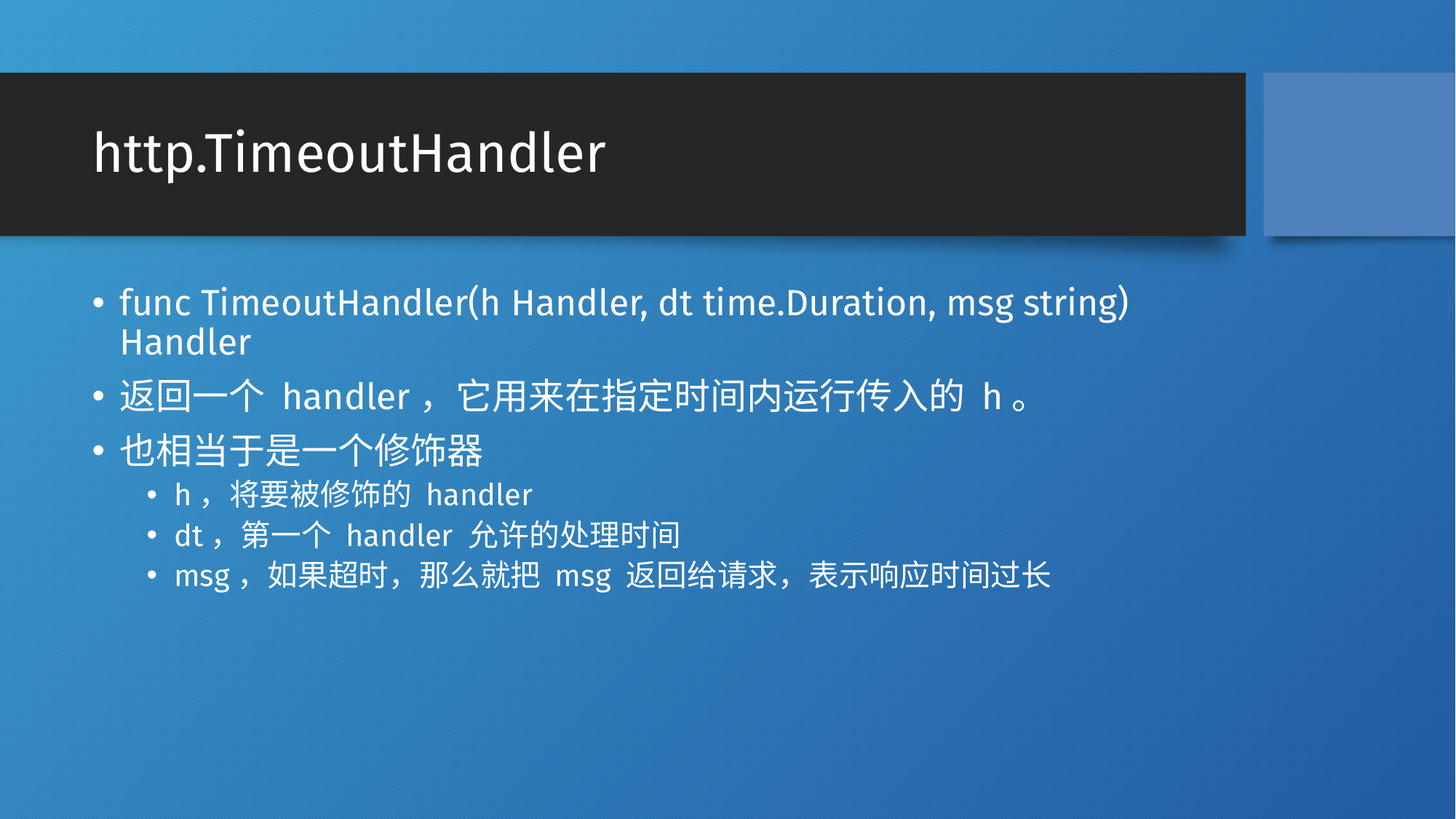

# http.TimeoutHandler
func TimeoutHandler(h Handler, dt time.Duration, msg string) Handler
返回一个 handler，它用来在指定时间内运行传入的 h。
也相当于是一个修饰器
h，将要被修饰的 handler
dt，第一个 handler 允许的处理时间
msg，如果超时，那么就把 msg 返回给请求，表示响应时间过长